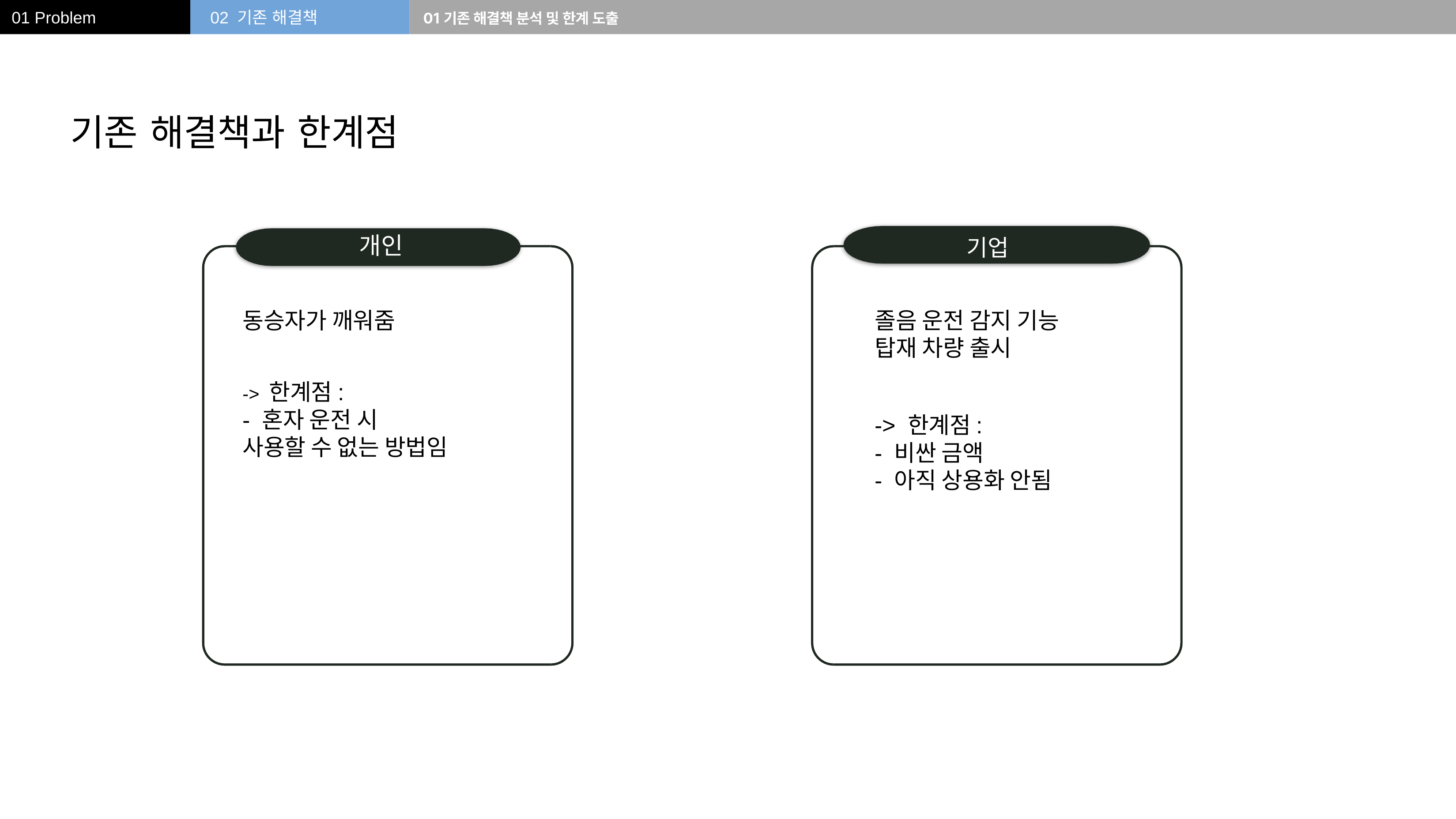

01 Problem
02 기존 해결책

기존 해결책과 한계점
개인

기업

동승자가 깨워줌

-> 한계점:
- 혼자 운전 시
사용할 수 없는 방법임

졸음 운전 감지 기능 탑재 차량 출시

-> 한계점:
- 비싼 금액
- 아직 상용화 안됨